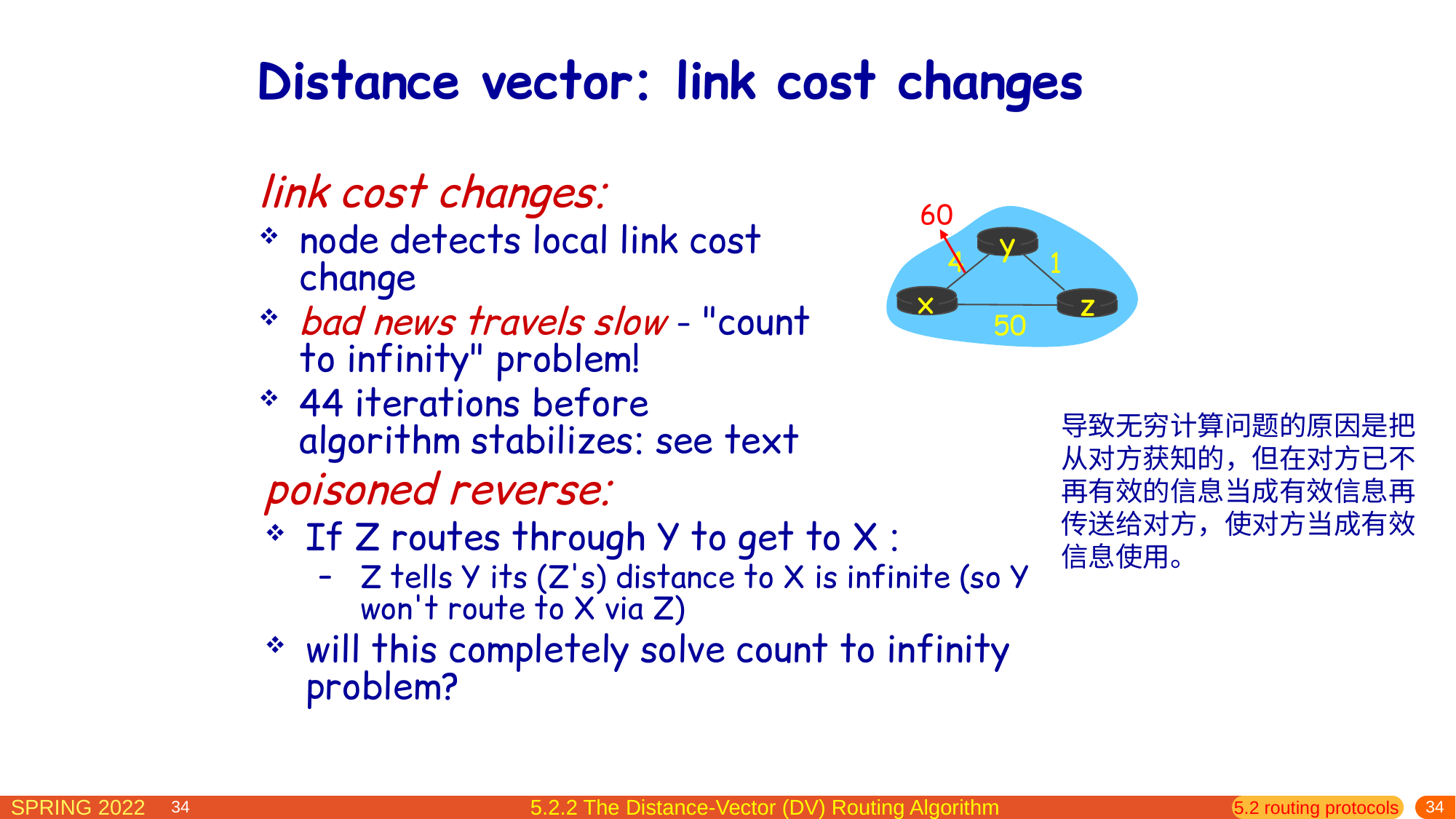

# Distance vector: link cost changes
link cost changes:
node detects local link cost change
bad news travels slow - "count to infinity" problem!
44 iterations before algorithm stabilizes: see text
60

y

4
1

x

z

50

导致无穷计算问题的原因是把从对方获知的，但在对方已不再有效的信息当成有效信息再传送给对方，使对方当成有效信息使用。
poisoned reverse:
If Z routes through Y to get to X :
Z tells Y its (Z's) distance to X is infinite (so Y won't route to X via Z)
will this completely solve count to infinity problem?
5.2.2 The Distance-Vector (DV) Routing Algorithm
5.2 routing protocols